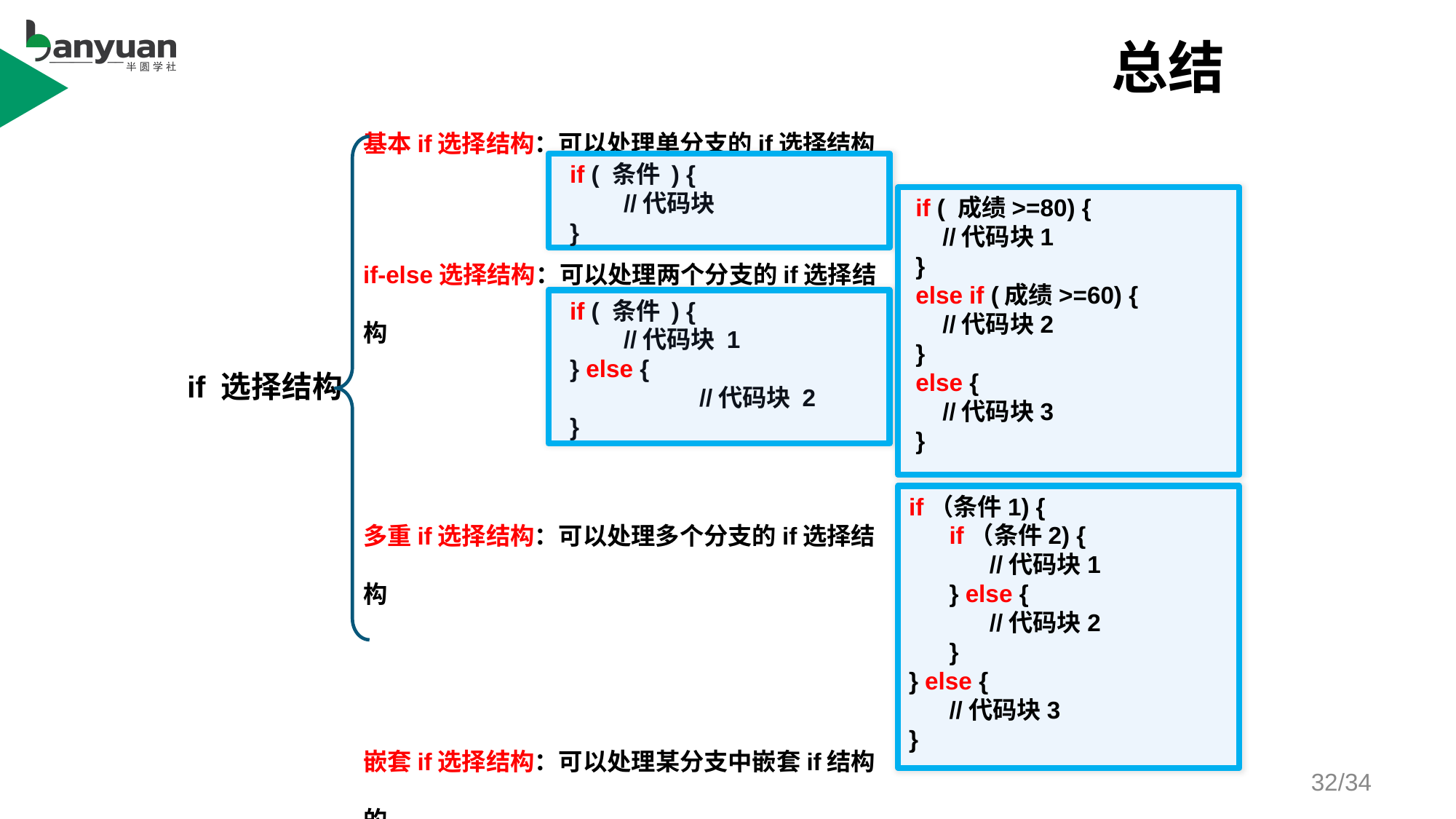

# 总结
基本if选择结构：可以处理单分支的if选择结构

if-else选择结构：可以处理两个分支的if选择结构

多重if选择结构：可以处理多个分支的if选择结构

嵌套if选择结构：可以处理某分支中嵌套if结构的
                            if选择结构

if ( 条件 ) {
        //代码块
}
 if ( 成绩>=80) {
     //代码块1
 }
 else if (成绩>=60) {
     //代码块2
 }
 else {
     //代码块3
 }
if ( 条件 ) {
        //代码块 1
} else {
	   //代码块 2
}
if 选择结构
if（条件1) {
      if（条件2) {
            //代码块1
      } else {
            //代码块2
      }
} else {
      //代码块3
}
32/34